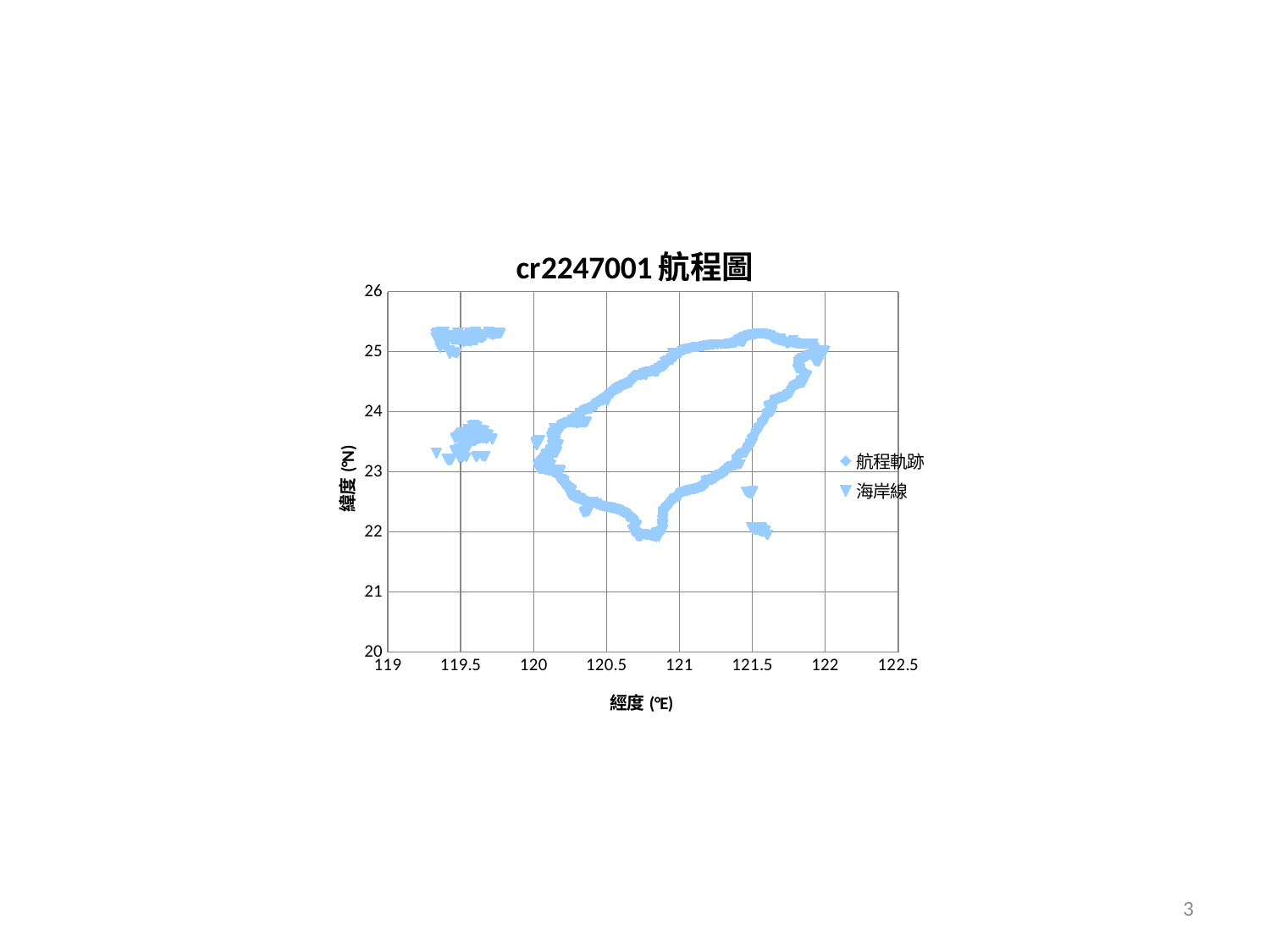

### Chart: cr2247001航程圖

| Category |  |  |
|---|---|---|
3